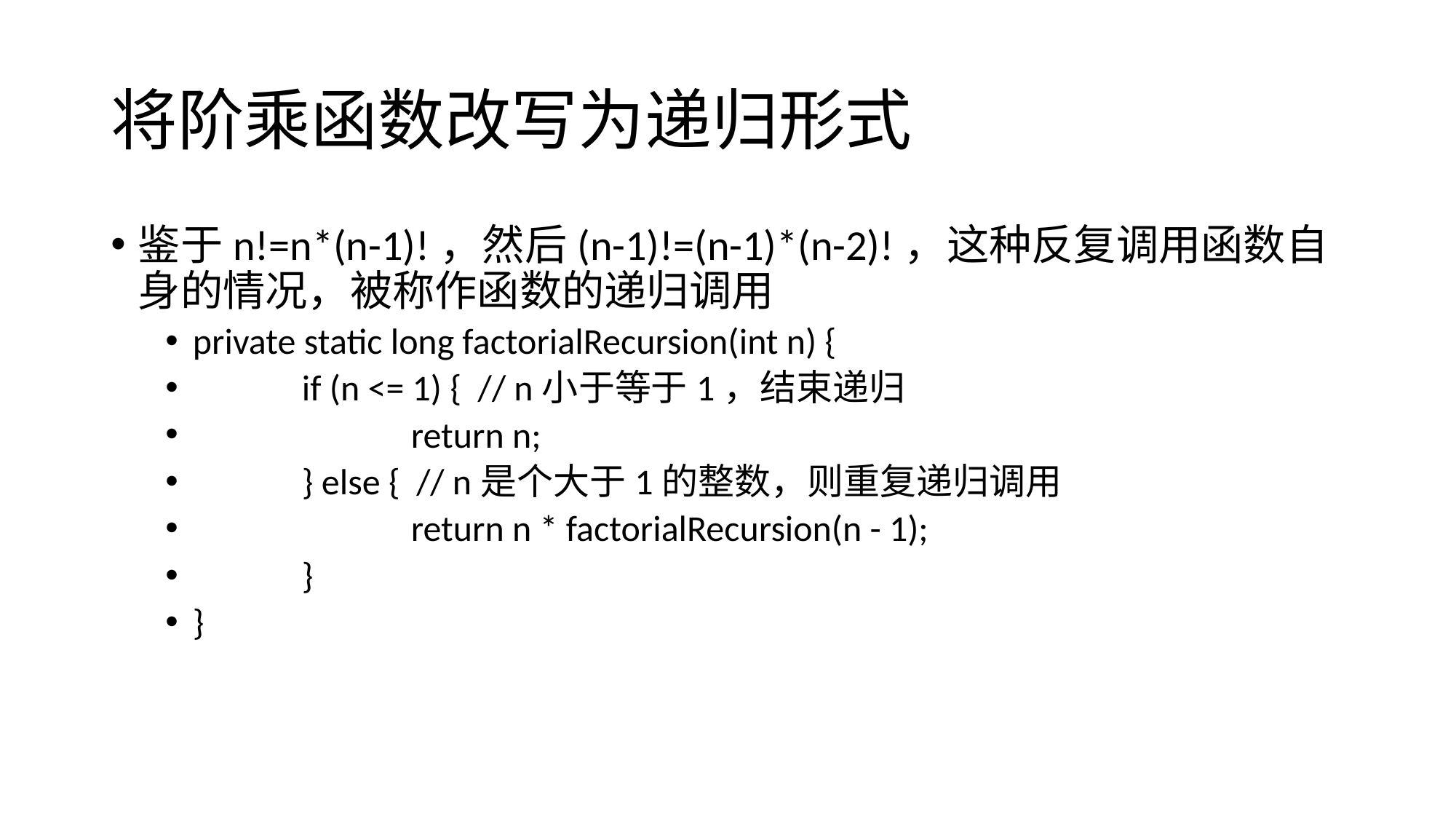

# 将阶乘函数改写为递归形式
鉴于n!=n*(n-1)!，然后(n-1)!=(n-1)*(n-2)!，这种反复调用函数自身的情况，被称作函数的递归调用
private static long factorialRecursion(int n) {
	if (n <= 1) {  // n小于等于1，结束递归
		return n;
	} else {  // n是个大于1的整数，则重复递归调用
		return n * factorialRecursion(n - 1);
	}
}